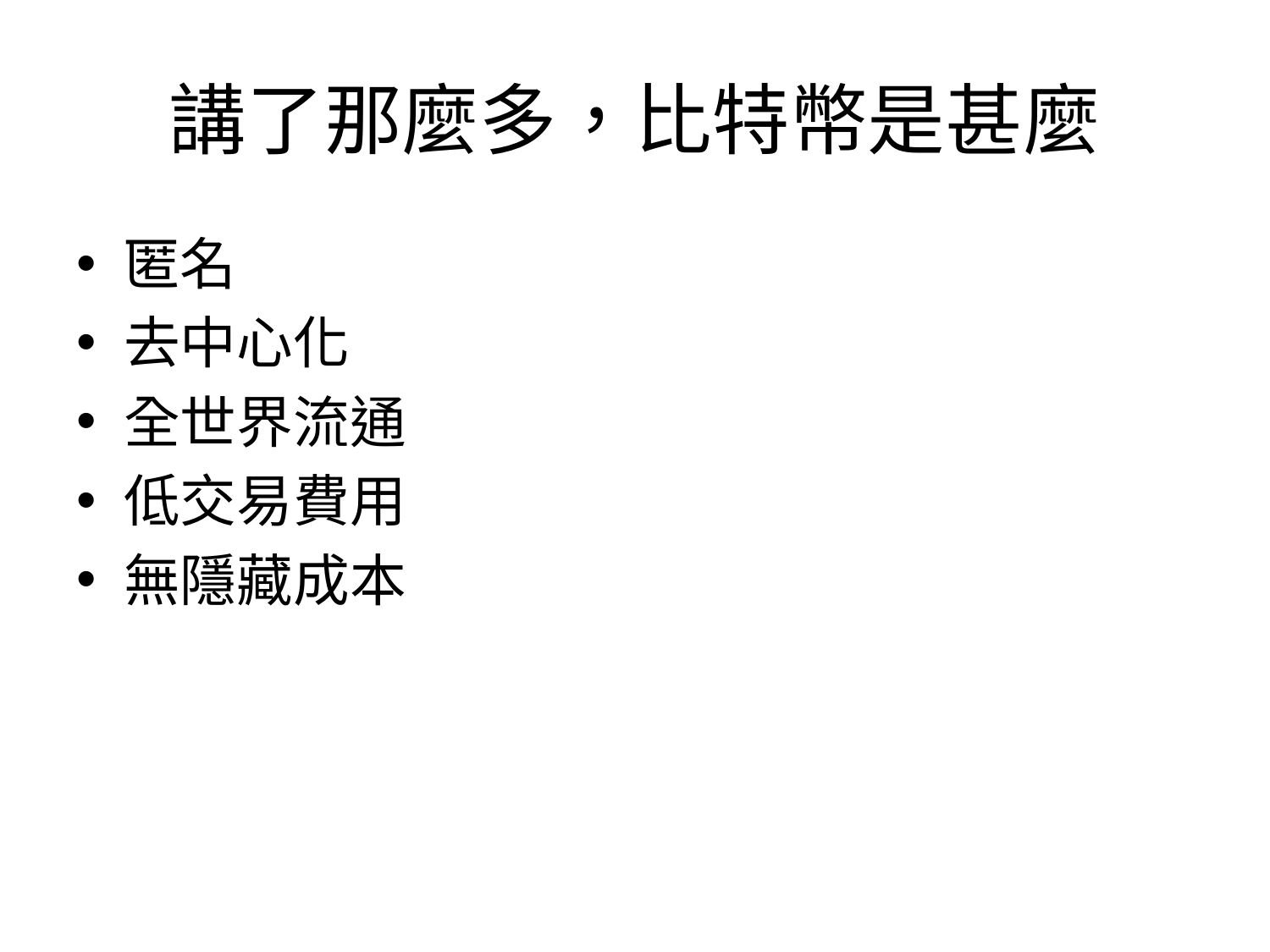

# 講了那麼多，比特幣是甚麼
匿名
去中心化
全世界流通
低交易費用
無隱藏成本